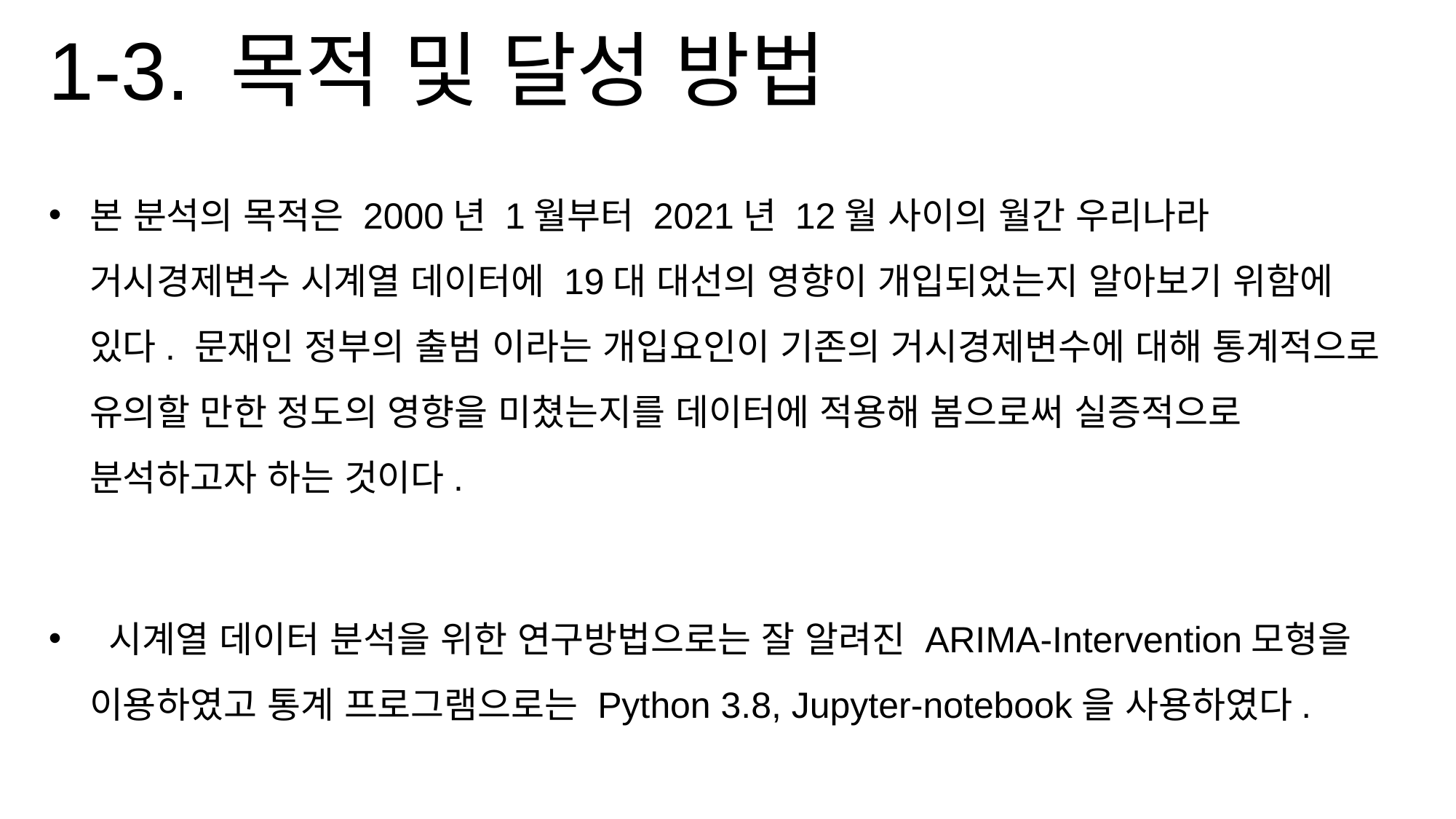

# 1-3. 목적 및 달성 방법
본 분석의 목적은 2000년 1월부터 2021년 12월 사이의 월간 우리나라 거시경제변수 시계열 데이터에 19대 대선의 영향이 개입되었는지 알아보기 위함에 있다. 문재인 정부의 출범 이라는 개입요인이 기존의 거시경제변수에 대해 통계적으로 유의할 만한 정도의 영향을 미쳤는지를 데이터에 적용해 봄으로써 실증적으로 분석하고자 하는 것이다.

 시계열 데이터 분석을 위한 연구방법으로는 잘 알려진 ARIMA-Intervention모형을 이용하였고 통계 프로그램으로는 Python 3.8, Jupyter-notebook을 사용하였다.